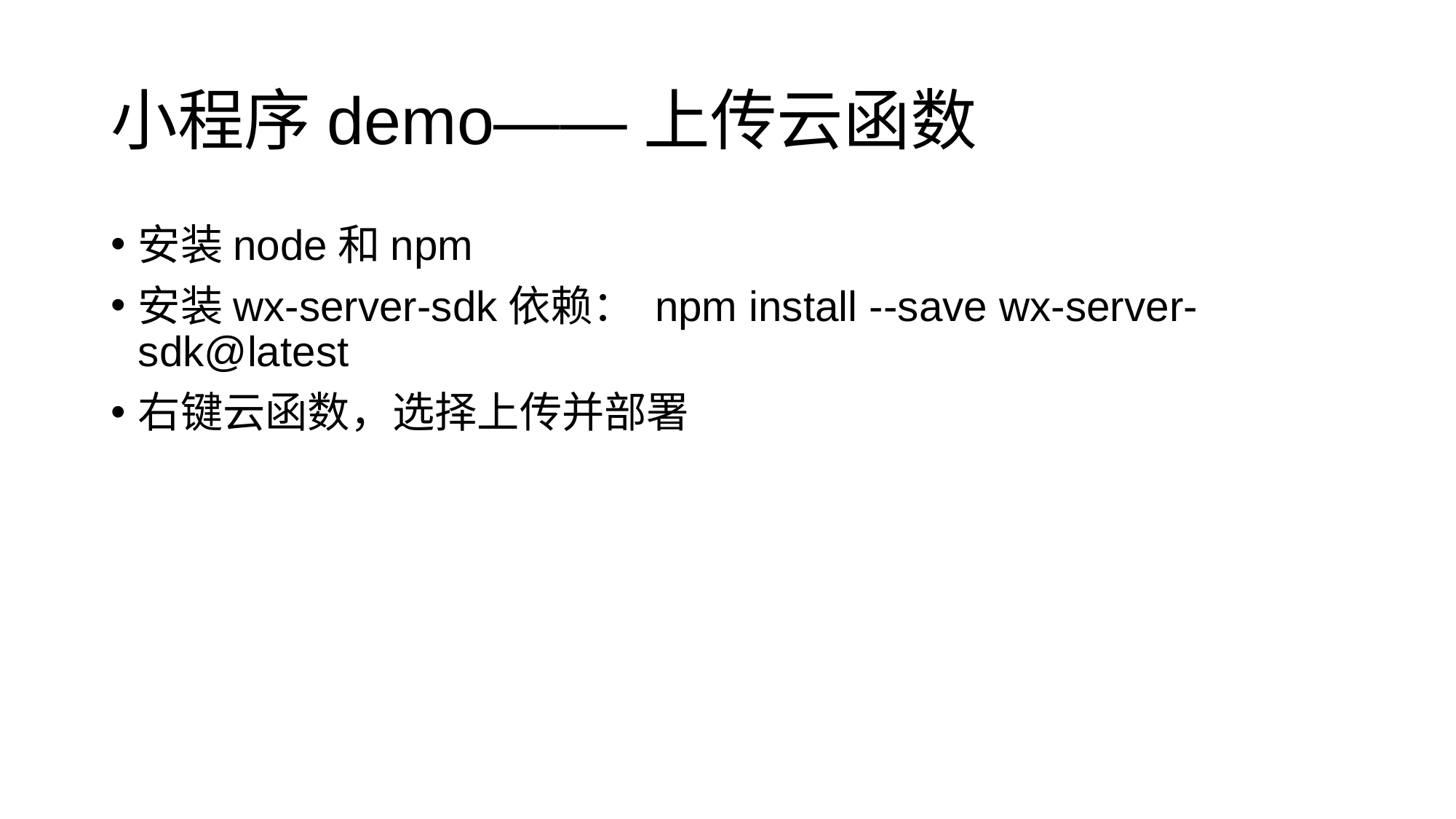

# 小程序demo——上传云函数
安装node和npm
安装wx-server-sdk依赖： npm install --save wx-server-sdk@latest
右键云函数，选择上传并部署